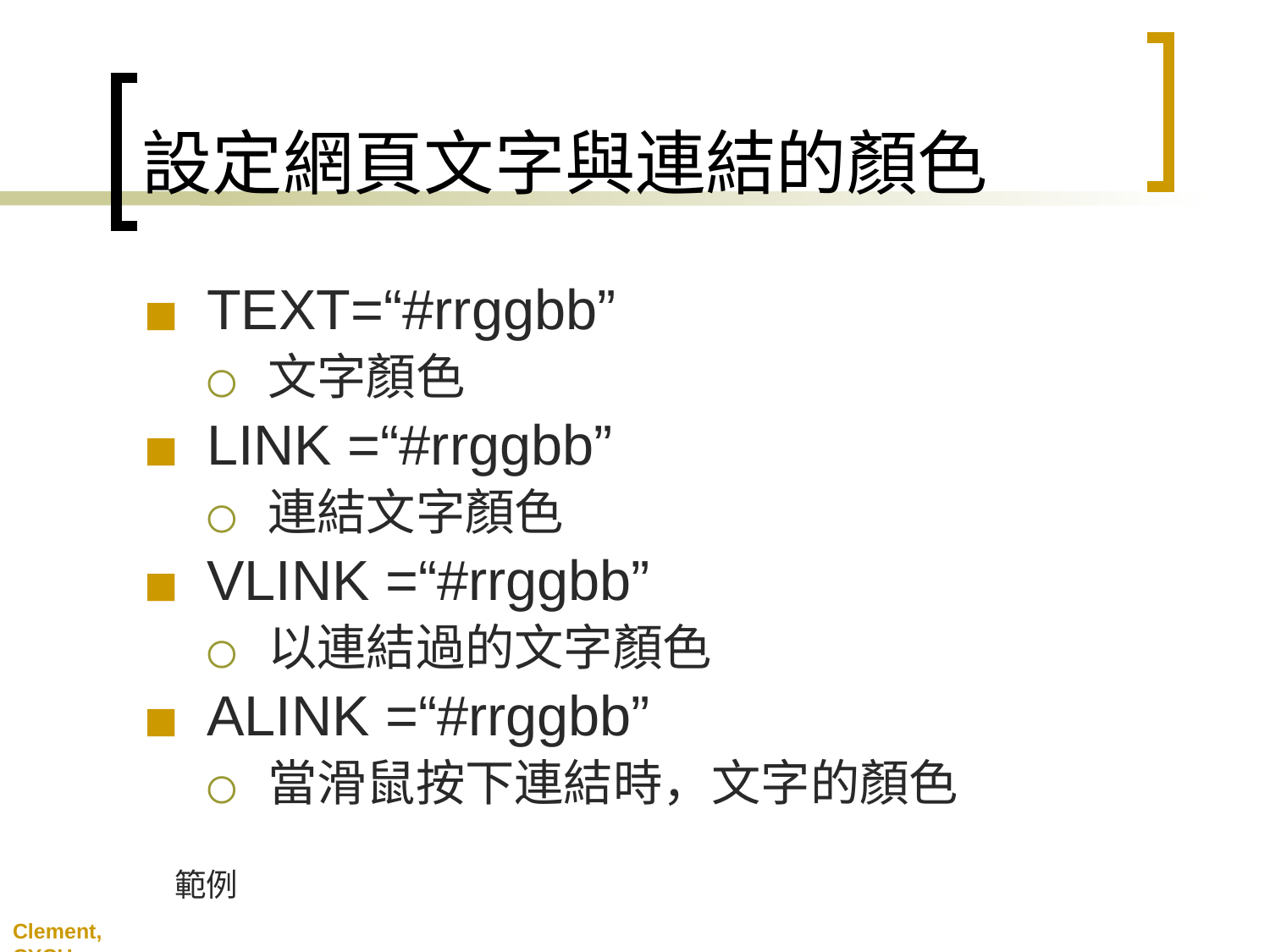

# 設定網頁文字與連結的顏色
TEXT=“#rrggbb”
文字顏色
LINK =“#rrggbb”
連結文字顏色
VLINK =“#rrggbb”
以連結過的文字顏色
ALINK =“#rrggbb”
當滑鼠按下連結時，文字的顏色
範例